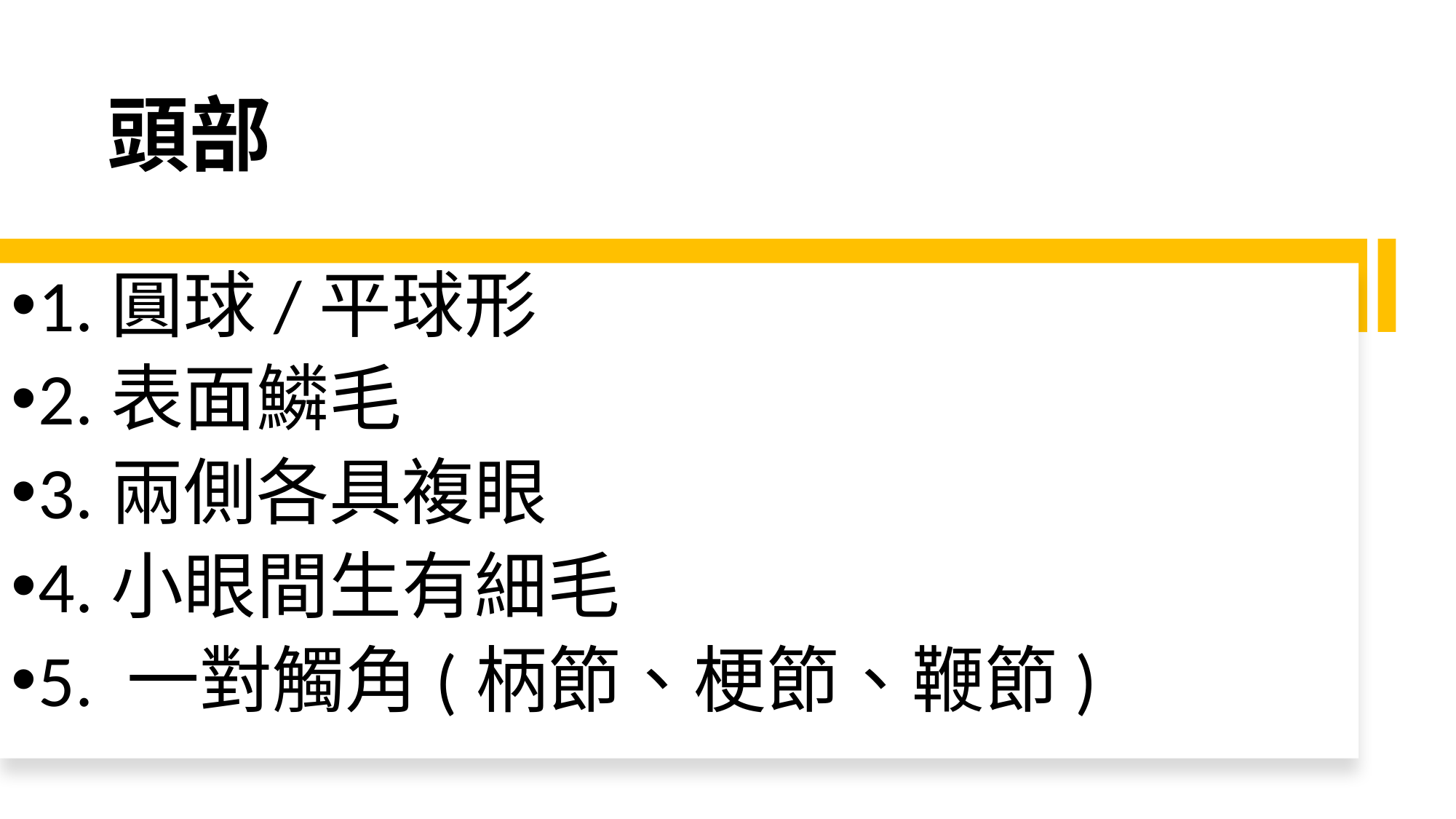

# 頭部

1.圓球/平球形
2.表面鱗毛
3.兩側各具複眼
4.小眼間生有細毛
5. 一對觸角(柄節、梗節、鞭節)